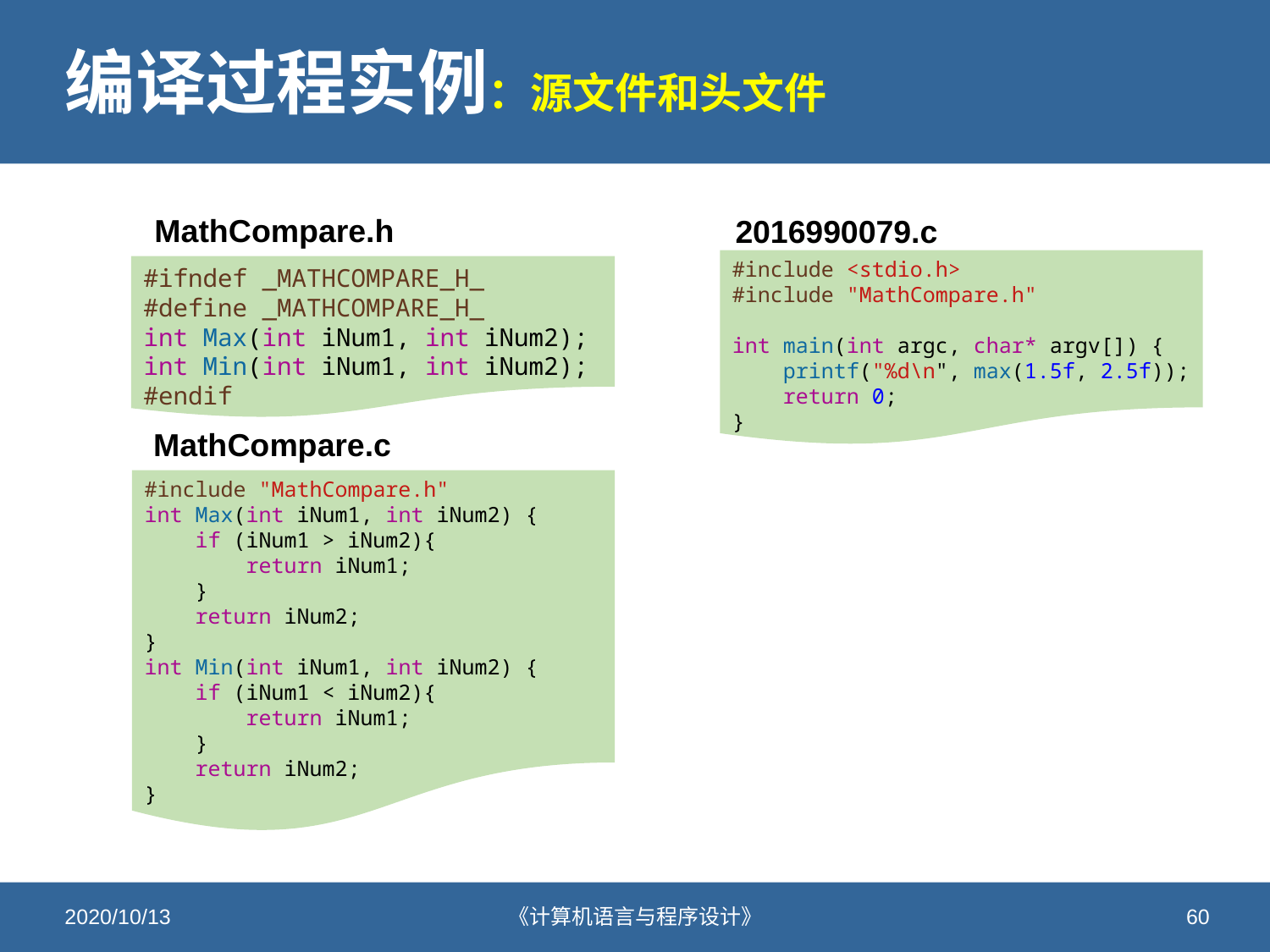

# 编译过程实例：源文件和头文件
MathCompare.h
2016990079.c
#include <stdio.h>
#include "MathCompare.h"

int main(int argc, char* argv[]) {
    printf("%d\n", max(1.5f, 2.5f));
    return 0;
}
#ifndef _MATHCOMPARE_H_
#define _MATHCOMPARE_H_
int Max(int iNum1, int iNum2);
int Min(int iNum1, int iNum2);
#endif
MathCompare.c
#include "MathCompare.h"
int Max(int iNum1, int iNum2) {
    if (iNum1 > iNum2){
        return iNum1;
    }
    return iNum2;
}
int Min(int iNum1, int iNum2) {
    if (iNum1 < iNum2){
        return iNum1;
    }
    return iNum2;
}
2020/10/13
《计算机语言与程序设计》
60